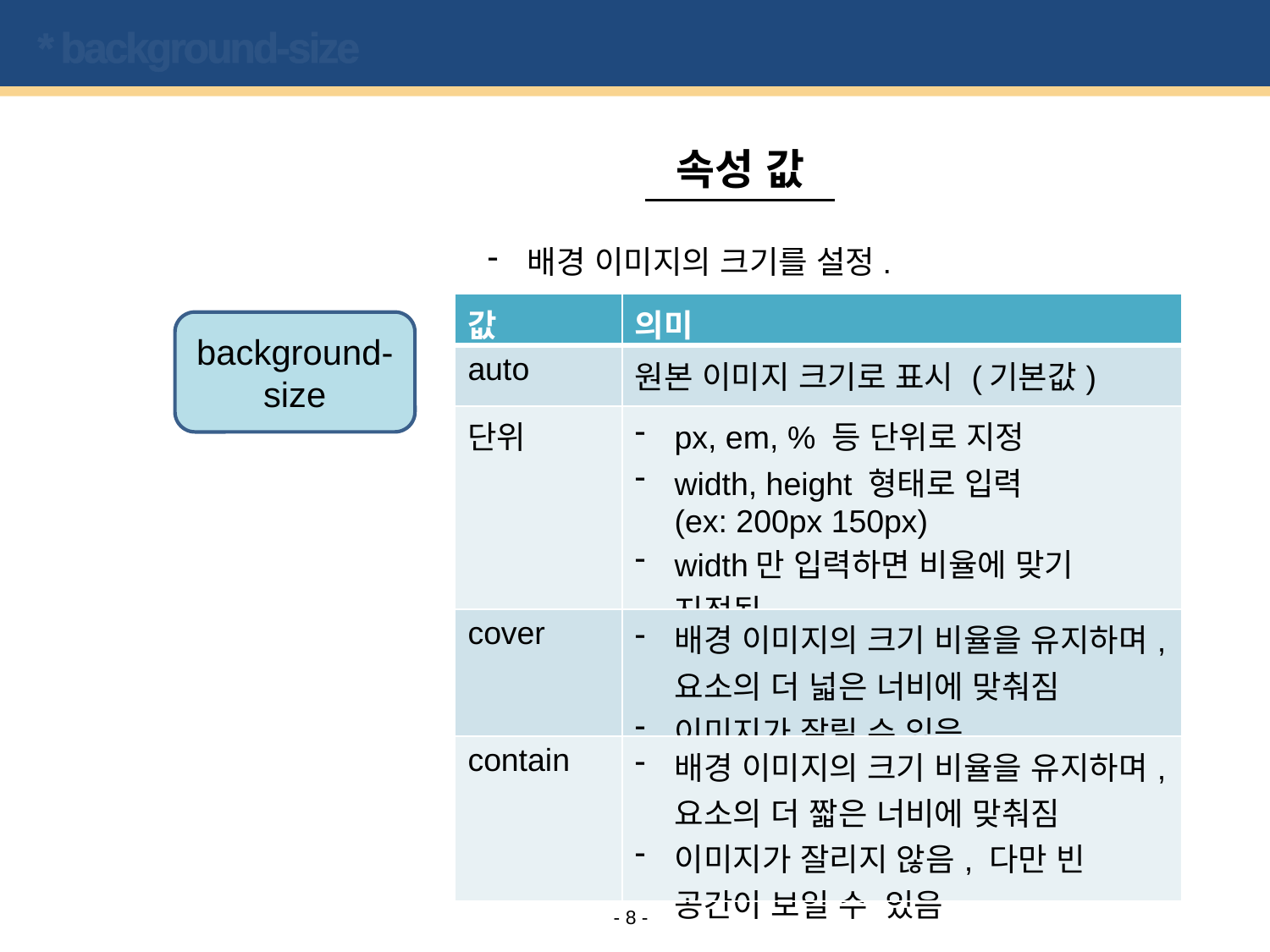

# * background-size
속성 값
배경 이미지의 크기를 설정.
| 값 | 의미 |
| --- | --- |
| auto | 원본 이미지 크기로 표시 (기본값) |
| 단위 | px, em, % 등 단위로 지정 width, height 형태로 입력 (ex: 200px 150px) width만 입력하면 비율에 맞기 지정됨 |
| cover | 배경 이미지의 크기 비율을 유지하며, 요소의 더 넓은 너비에 맞춰짐 이미지가 잘릴 수 있음 |
| contain | 배경 이미지의 크기 비율을 유지하며, 요소의 더 짧은 너비에 맞춰짐 이미지가 잘리지 않음, 다만 빈 공간이 보일 수 있음 |
background-size